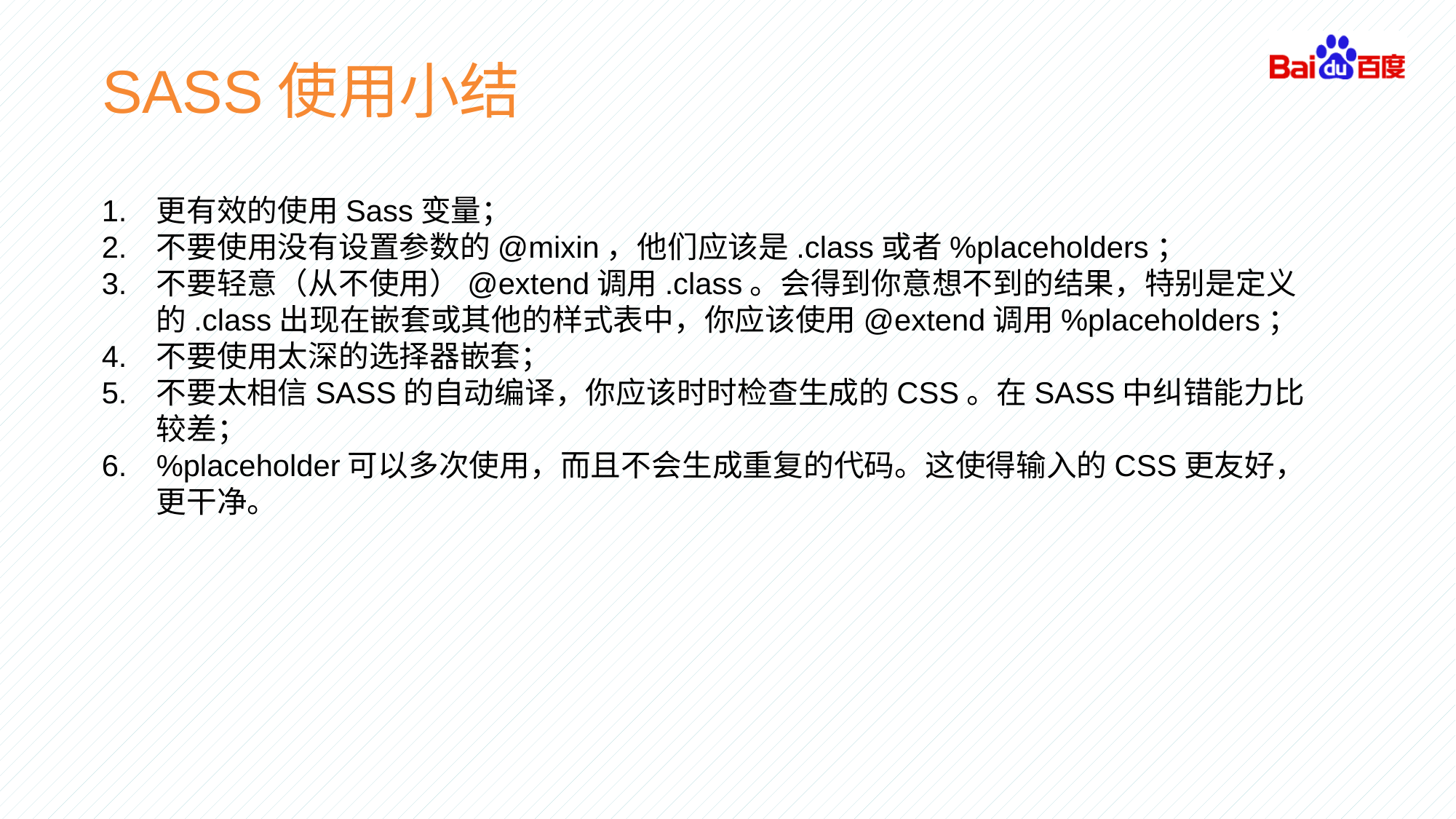

SASS使用小结
更有效的使用Sass变量；
不要使用没有设置参数的@mixin，他们应该是.class或者%placeholders；
不要轻意（从不使用）@extend调用.class。会得到你意想不到的结果，特别是定义的.class出现在嵌套或其他的样式表中，你应该使用@extend调用%placeholders；
不要使用太深的选择器嵌套；
不要太相信SASS的自动编译，你应该时时检查生成的CSS。在SASS中纠错能力比较差；
%placeholder可以多次使用，而且不会生成重复的代码。这使得输入的CSS更友好，更干净。